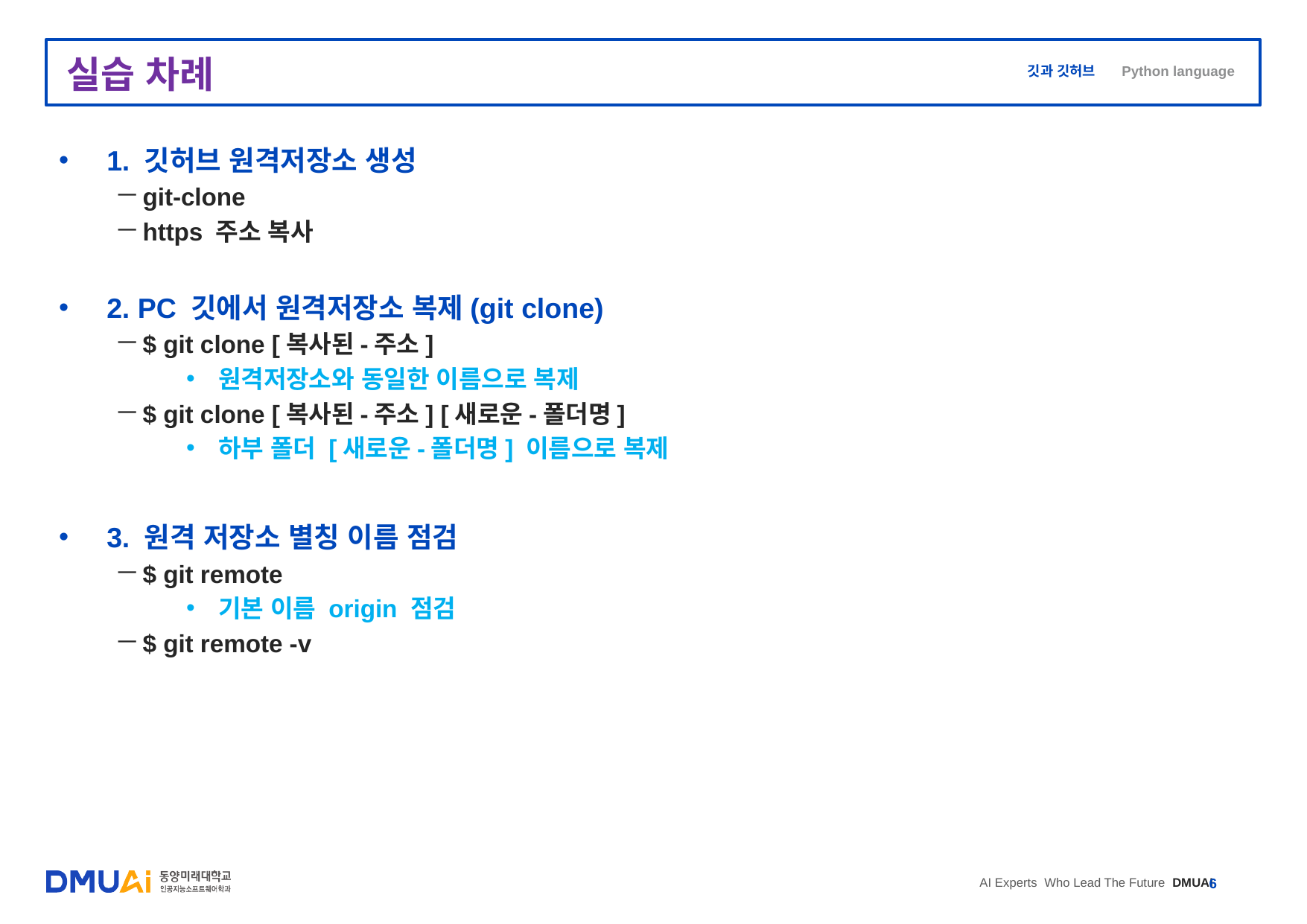

# 실습 차례
1. 깃허브 원격저장소 생성
git-clone
https 주소 복사

2. PC 깃에서 원격저장소 복제(git clone)
$ git clone [복사된-주소]
원격저장소와 동일한 이름으로 복제
$ git clone [복사된-주소] [새로운-폴더명]
하부 폴더 [새로운-폴더명] 이름으로 복제

3. 원격 저장소 별칭 이름 점검
$ git remote
기본 이름 origin 점검
$ git remote -v